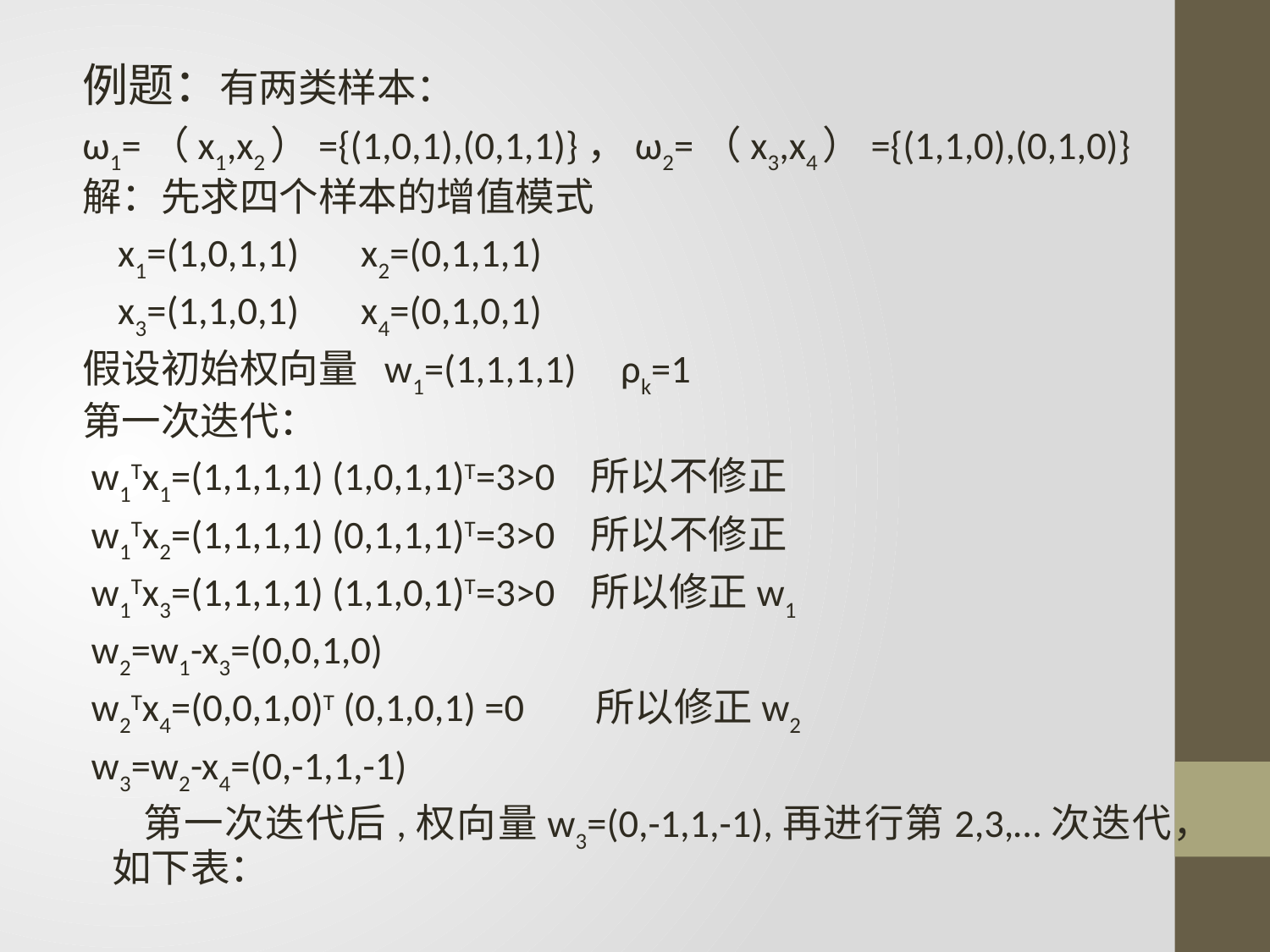

例题：有两类样本：
ω1=（x1,x2）={(1,0,1),(0,1,1)}，ω2=（x3,x4）={(1,1,0),(0,1,0)}
解：先求四个样本的增值模式
    x1=(1,0,1,1)       x2=(0,1,1,1)
    x3=(1,1,0,1)       x4=(0,1,0,1)
假设初始权向量  w1=(1,1,1,1)     ρk=1
第一次迭代：
 w1Tx1=(1,1,1,1) (1,0,1,1)T=3>0   所以不修正
 w1Tx2=(1,1,1,1) (0,1,1,1)T=3>0   所以不修正
 w1Tx3=(1,1,1,1) (1,1,0,1)T=3>0   所以修正w1
 w2=w1-x3=(0,0,1,0)
 w2Tx4=(0,0,1,0)T (0,1,0,1) =0       所以修正w2
 w3=w2-x4=(0,-1,1,-1)
     第一次迭代后,权向量w3=(0,-1,1,-1),再进行第2,3,…次迭代，如下表：